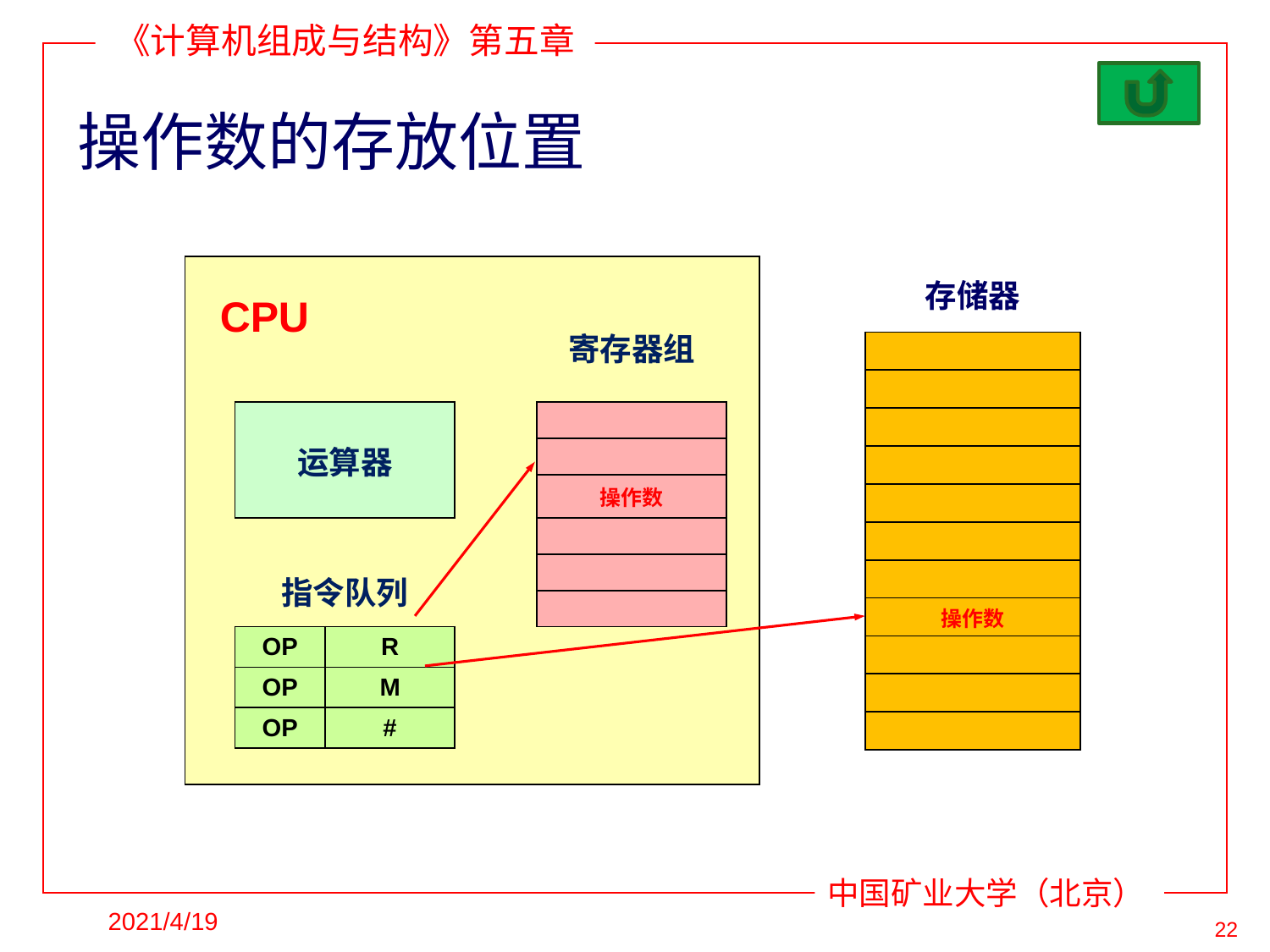

# 操作数的存放位置
| CPU |  |  |  |  |  |
| --- | --- | --- | --- | --- | --- |
|  |  |  |  | 寄存器组 |  |
|  |  |  |  |  |  |
|  | 运算器 |  |  |  |  |
|  |  |  |  |  |  |
|  |  |  |  | 操作数 |  |
|  |  |  |  |  |  |
|  | 指令队列 |  |  |  |  |
|  |  |  |  |  |  |
|  | OP | R |  |  |  |
|  | OP | M |  |  |  |
|  | OP | # |  |  |  |
|  |  |  |  |  |  |
| 存储器 |
| --- |
|  |
|  |
|  |
|  |
|  |
|  |
|  |
| 操作数 |
|  |
|  |
|  |
2021/4/19